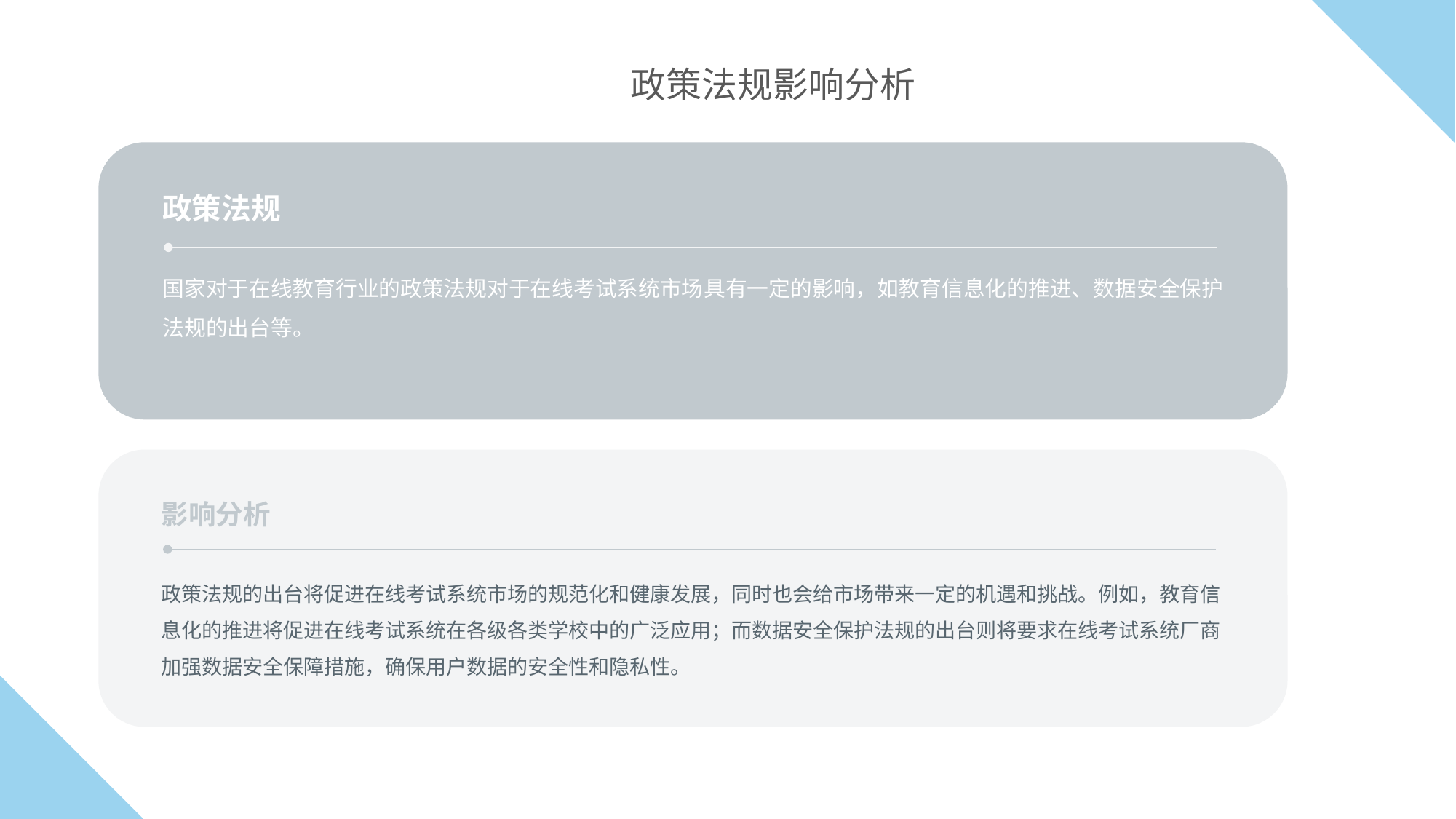

政策法规影响分析

政策法规
国家对于在线教育行业的政策法规对于在线考试系统市场具有一定的影响，如教育信息化的推进、数据安全保护法规的出台等。

影响分析
政策法规的出台将促进在线考试系统市场的规范化和健康发展，同时也会给市场带来一定的机遇和挑战。例如，教育信息化的推进将促进在线考试系统在各级各类学校中的广泛应用；而数据安全保护法规的出台则将要求在线考试系统厂商加强数据安全保障措施，确保用户数据的安全性和隐私性。